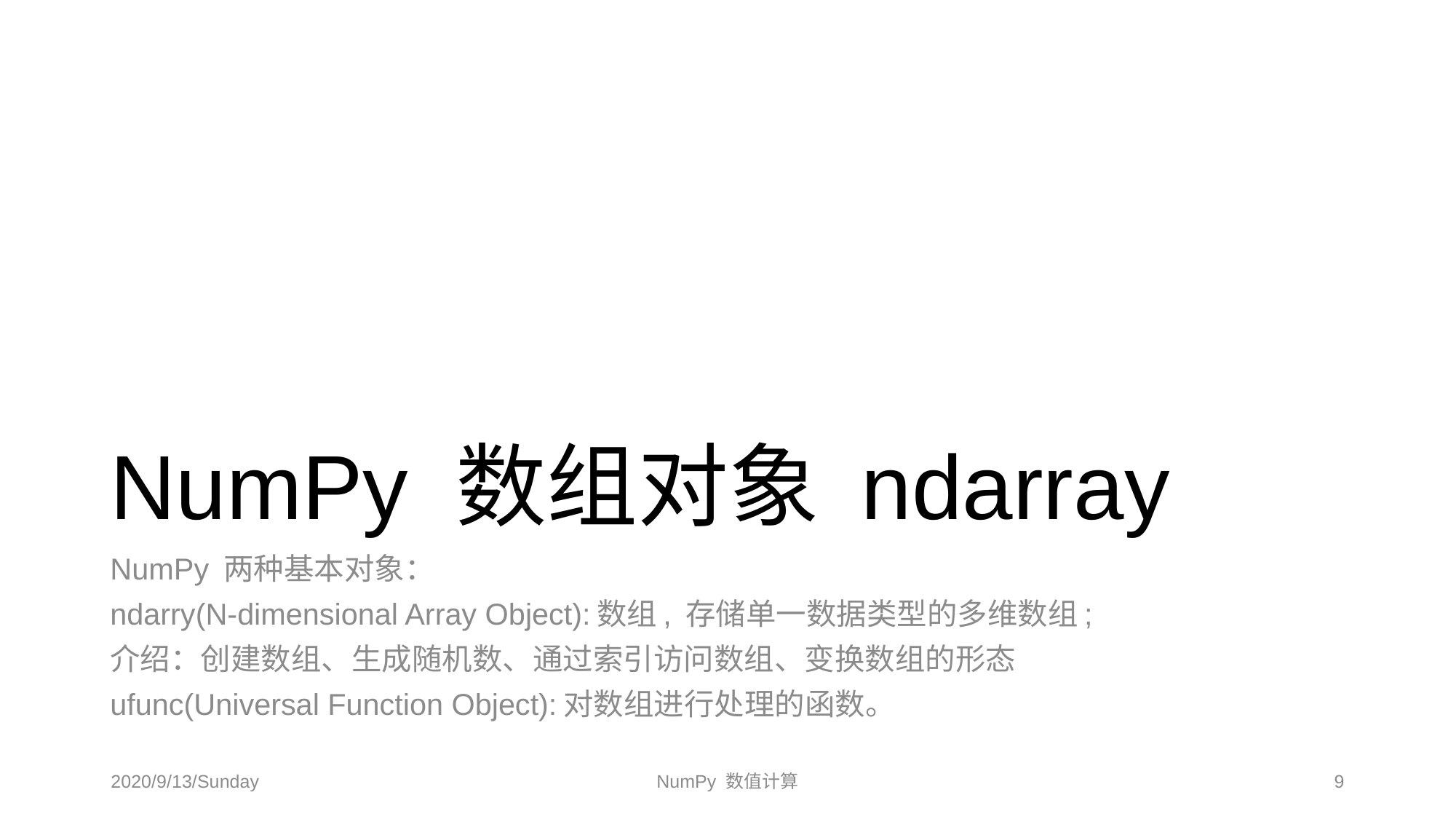

# NumPy 数组对象 ndarray
NumPy 两种基本对象：
ndarry(N-dimensional Array Object):数组, 存储单一数据类型的多维数组;
介绍：创建数组、生成随机数、通过索引访问数组、变换数组的形态
ufunc(Universal Function Object):对数组进行处理的函数。
2020/9/13/Sunday
NumPy 数值计算
9